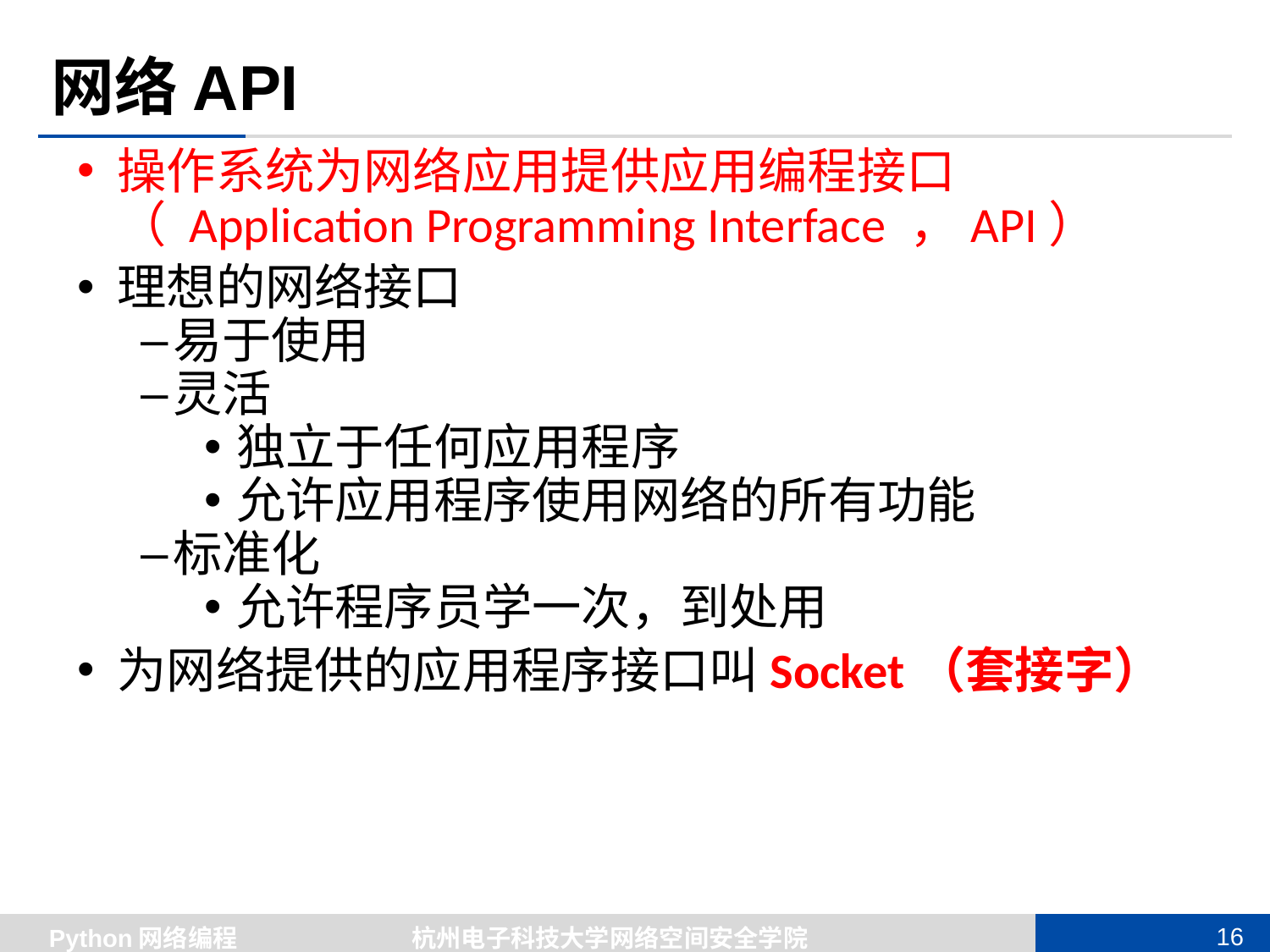

# 网络API
操作系统为网络应用提供应用编程接口（ Application Programming Interface ，API）
理想的网络接口
易于使用
灵活
独立于任何应用程序
允许应用程序使用网络的所有功能
标准化
允许程序员学一次，到处用
为网络提供的应用程序接口叫Socket（套接字）